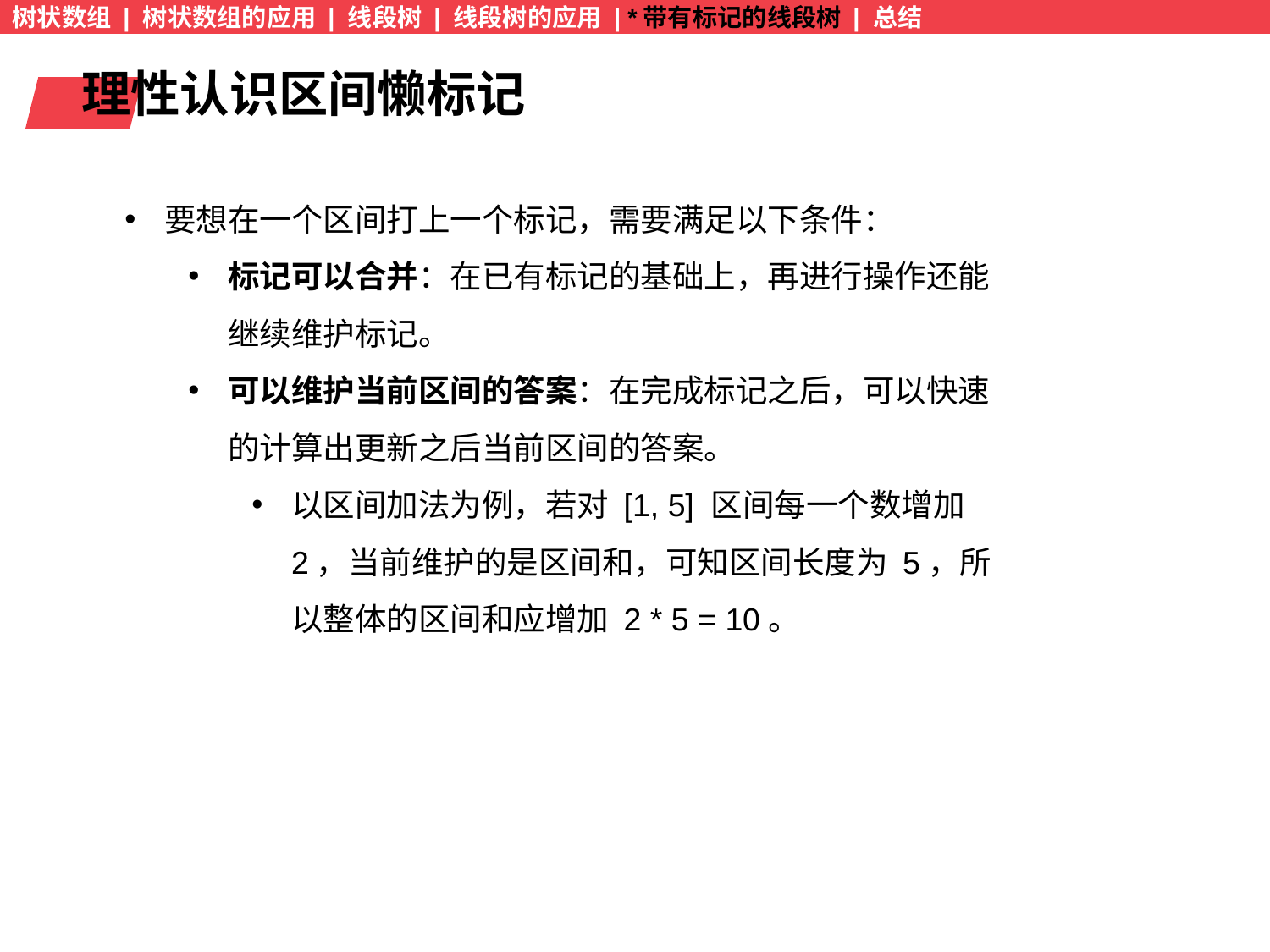

树状数组 | 树状数组的应用 | 线段树 | 线段树的应用 | *带有标记的线段树 | 总结
理性认识区间懒标记

要想在一个区间打上一个标记，需要满足以下条件：
标记可以合并：在已有标记的基础上，再进行操作还能继续维护标记。
可以维护当前区间的答案：在完成标记之后，可以快速的计算出更新之后当前区间的答案。
以区间加法为例，若对 [1, 5] 区间每一个数增加 2，当前维护的是区间和，可知区间长度为 5，所以整体的区间和应增加 2 * 5 = 10。
42